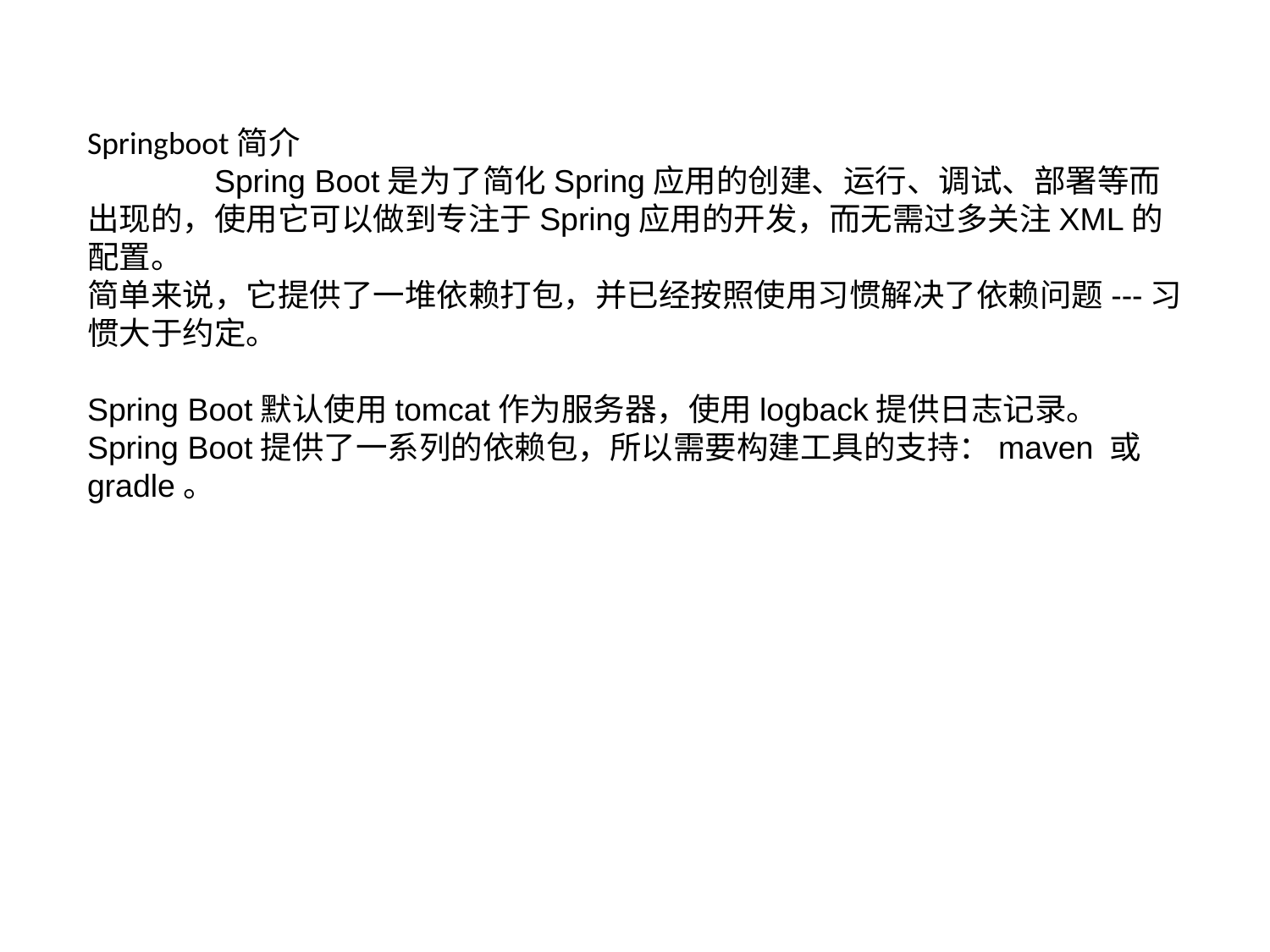

Springboot简介
	Spring Boot是为了简化Spring应用的创建、运行、调试、部署等而出现的，使用它可以做到专注于Spring应用的开发，而无需过多关注XML的配置。
简单来说，它提供了一堆依赖打包，并已经按照使用习惯解决了依赖问题---习惯大于约定。

Spring Boot默认使用tomcat作为服务器，使用logback提供日志记录。
Spring Boot提供了一系列的依赖包，所以需要构建工具的支持：maven 或 gradle。